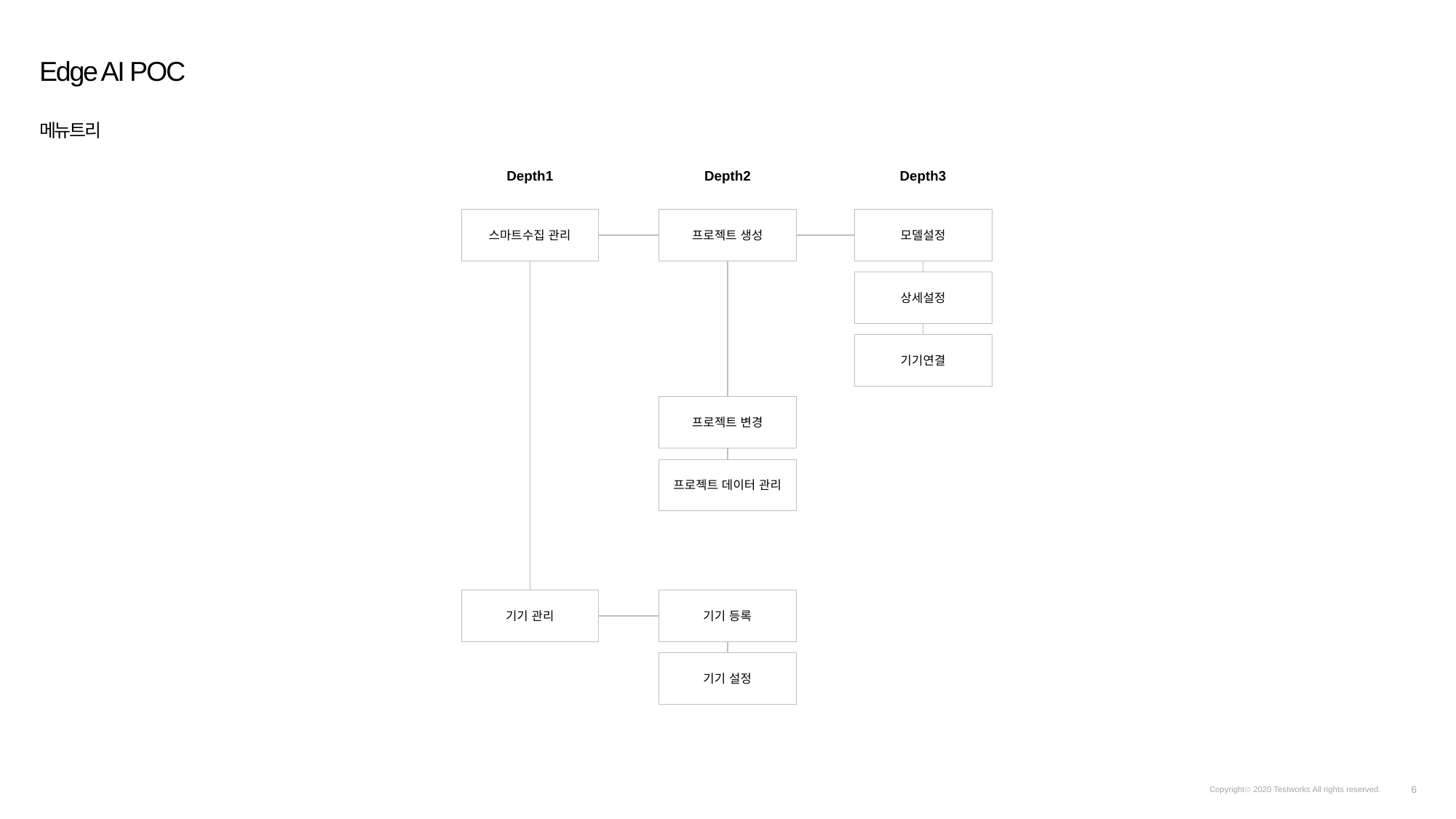

Edge AI POC

메뉴트리
Depth1
Depth2
Depth3
스마트수집 관리
프로젝트 생성
모델설정
상세설정
기기연결
프로젝트 변경
프로젝트 데이터 관리
기기 관리
기기 등록
기기 설정